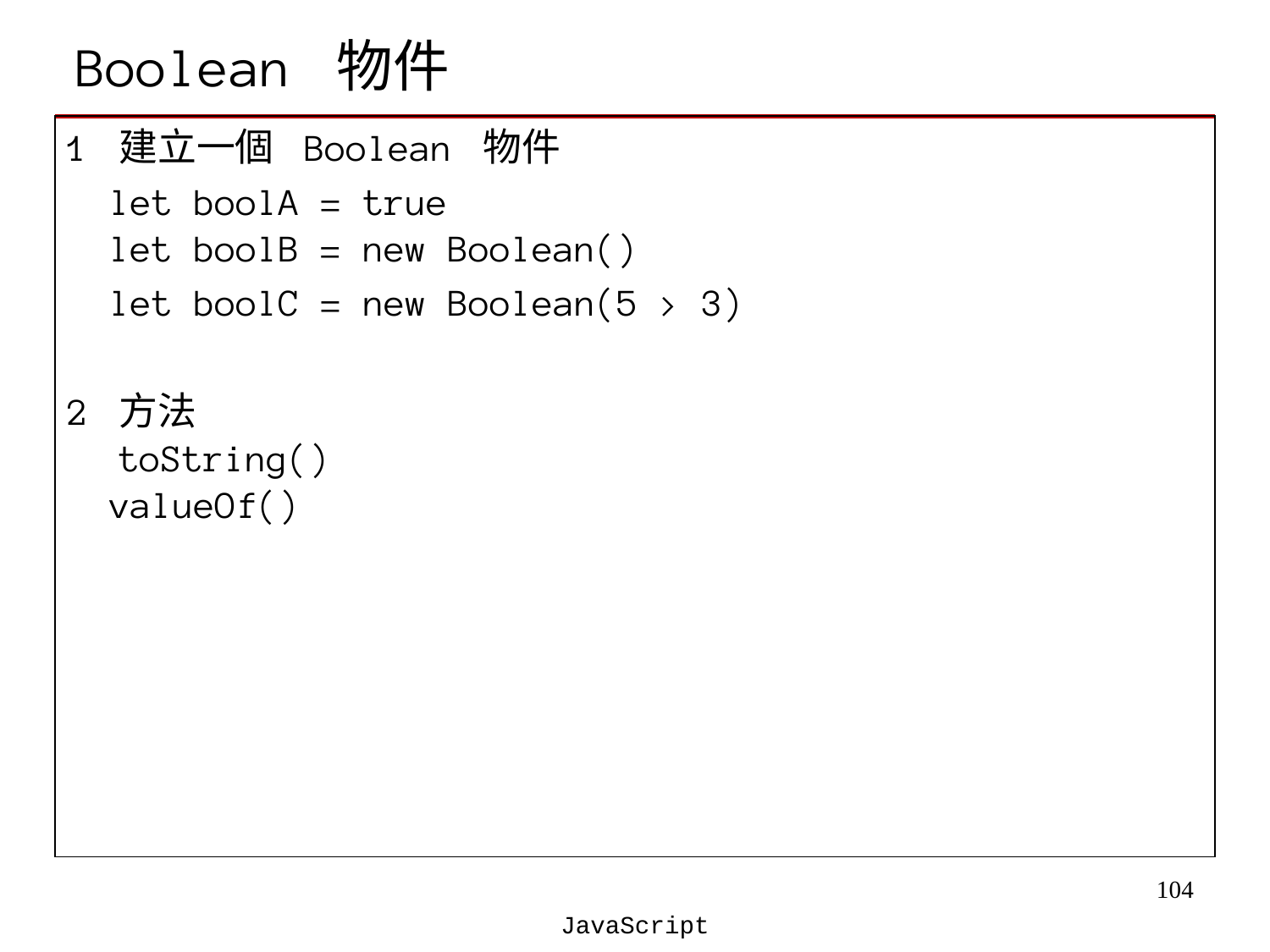

# Boolean 物件
1 建立一個 Boolean 物件
  let boolA = true
  let boolB = new Boolean()
  let boolC = new Boolean(5 > 3)

2 方法
  toString()
  valueOf()

104
JavaScript